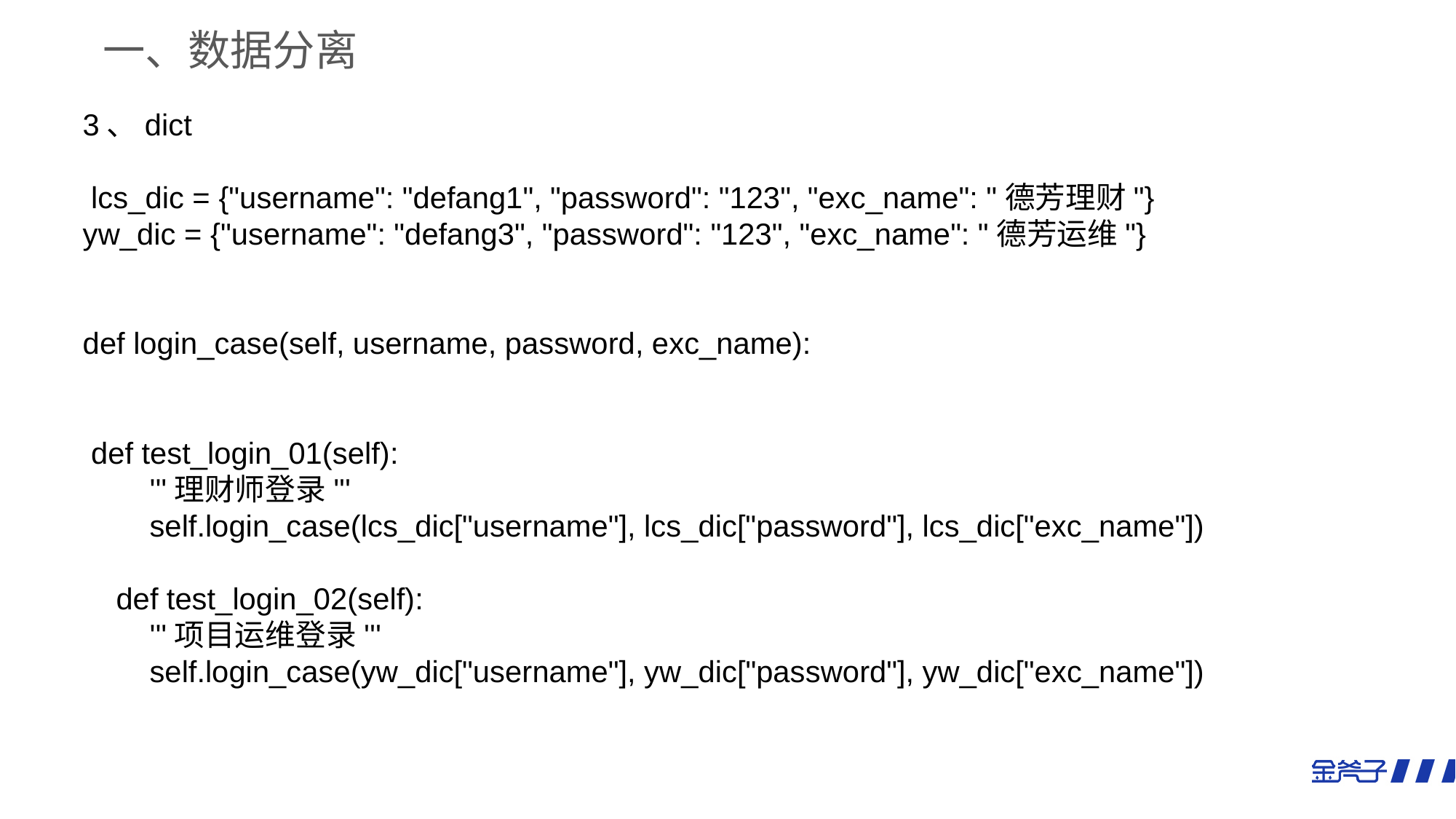

一、数据分离
3、dict

 lcs_dic = {"username": "defang1", "password": "123", "exc_name": "德芳理财"}
yw_dic = {"username": "defang3", "password": "123", "exc_name": "德芳运维"}

def login_case(self, username, password, exc_name):

 def test_login_01(self):
        '''理财师登录'''
        self.login_case(lcs_dic["username"], lcs_dic["password"], lcs_dic["exc_name"])

    def test_login_02(self):
        '''项目运维登录'''
        self.login_case(yw_dic["username"], yw_dic["password"], yw_dic["exc_name"])